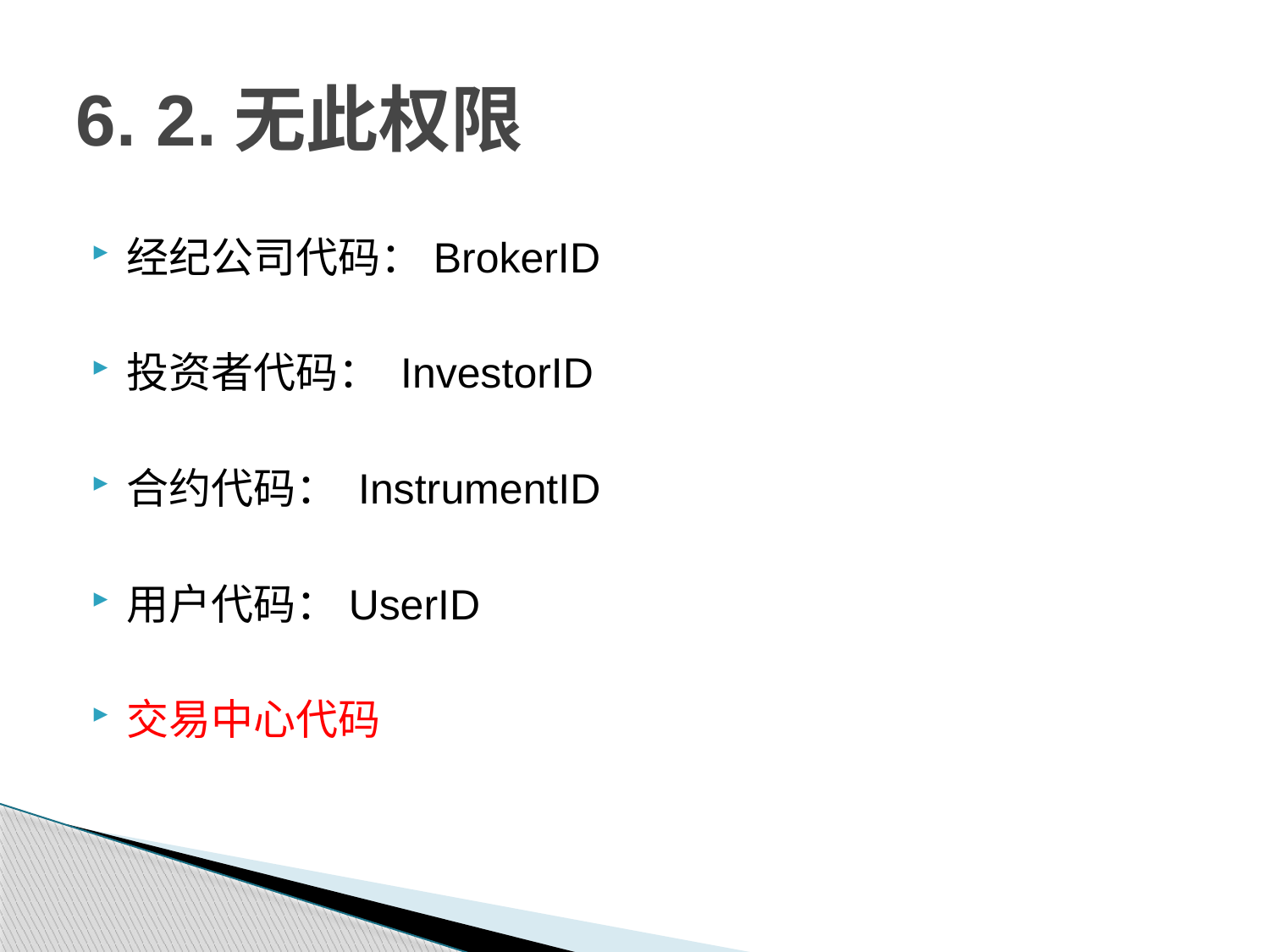

# 6. 2.无此权限

经纪公司代码：BrokerID

投资者代码： InvestorID

合约代码： InstrumentID

用户代码：UserID

交易中心代码